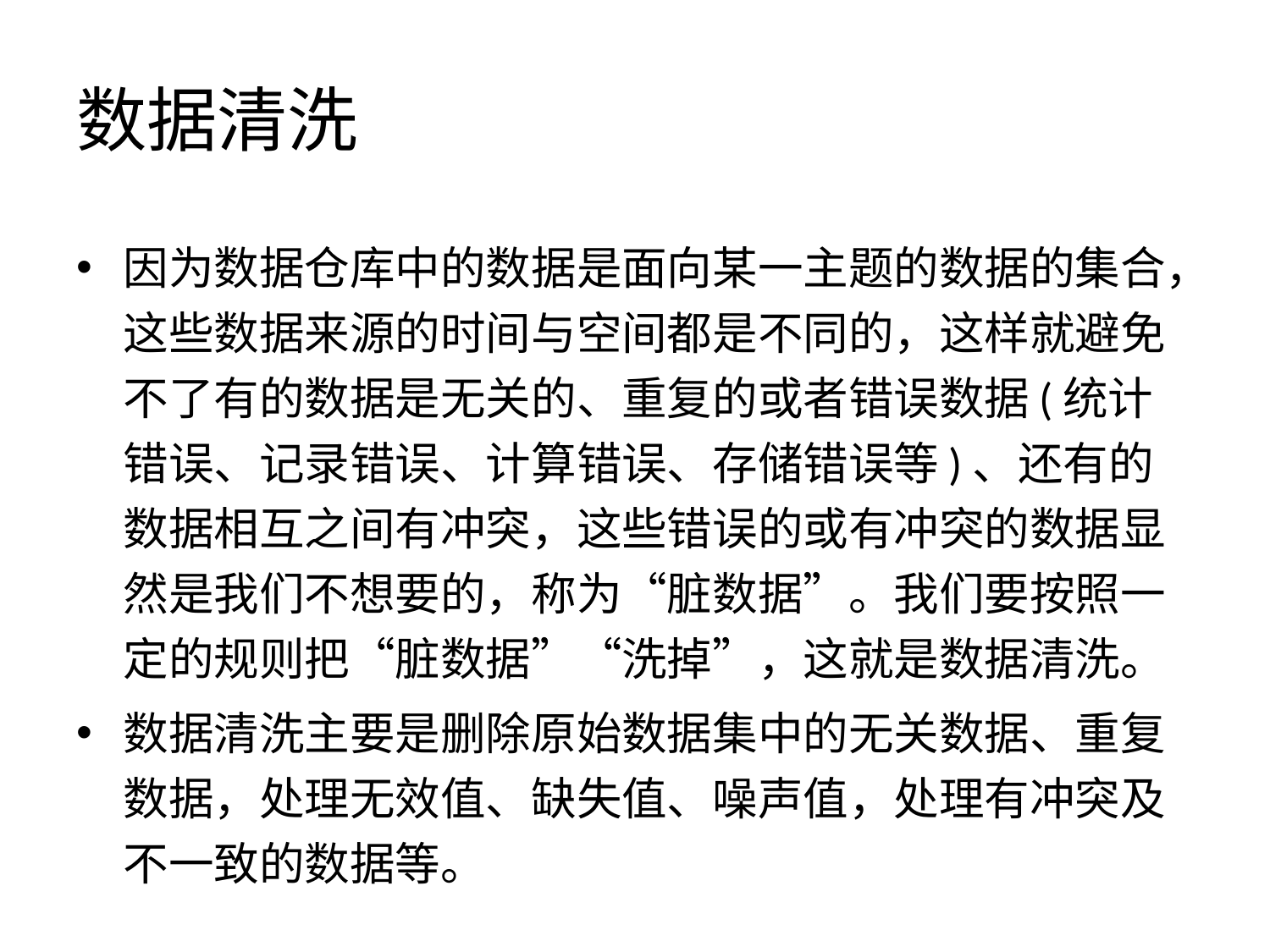

# 数据清洗
因为数据仓库中的数据是面向某一主题的数据的集合，这些数据来源的时间与空间都是不同的，这样就避免不了有的数据是无关的、重复的或者错误数据(统计错误、记录错误、计算错误、存储错误等)、还有的数据相互之间有冲突，这些错误的或有冲突的数据显然是我们不想要的，称为“脏数据”。我们要按照一定的规则把“脏数据”“洗掉”，这就是数据清洗。
数据清洗主要是删除原始数据集中的无关数据、重复数据，处理无效值、缺失值、噪声值，处理有冲突及不一致的数据等。